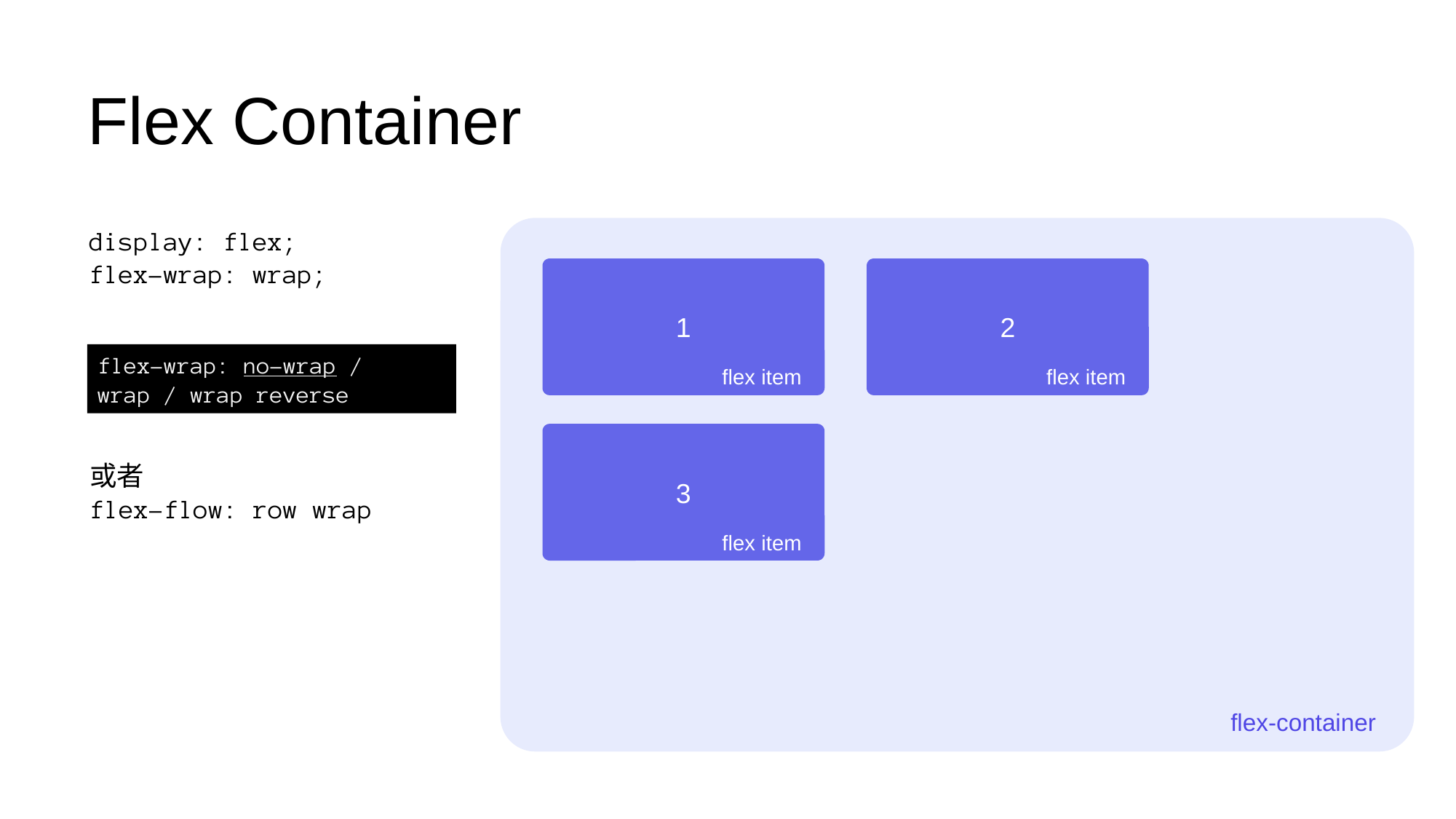

# Flex Container
display: flex;
flex-wrap: wrap;

1
2
flex-wrap: no-wrap / wrap / wrap reverse
flex item
flex item
3
或者
flex-flow: row wrap
flex item
flex-container